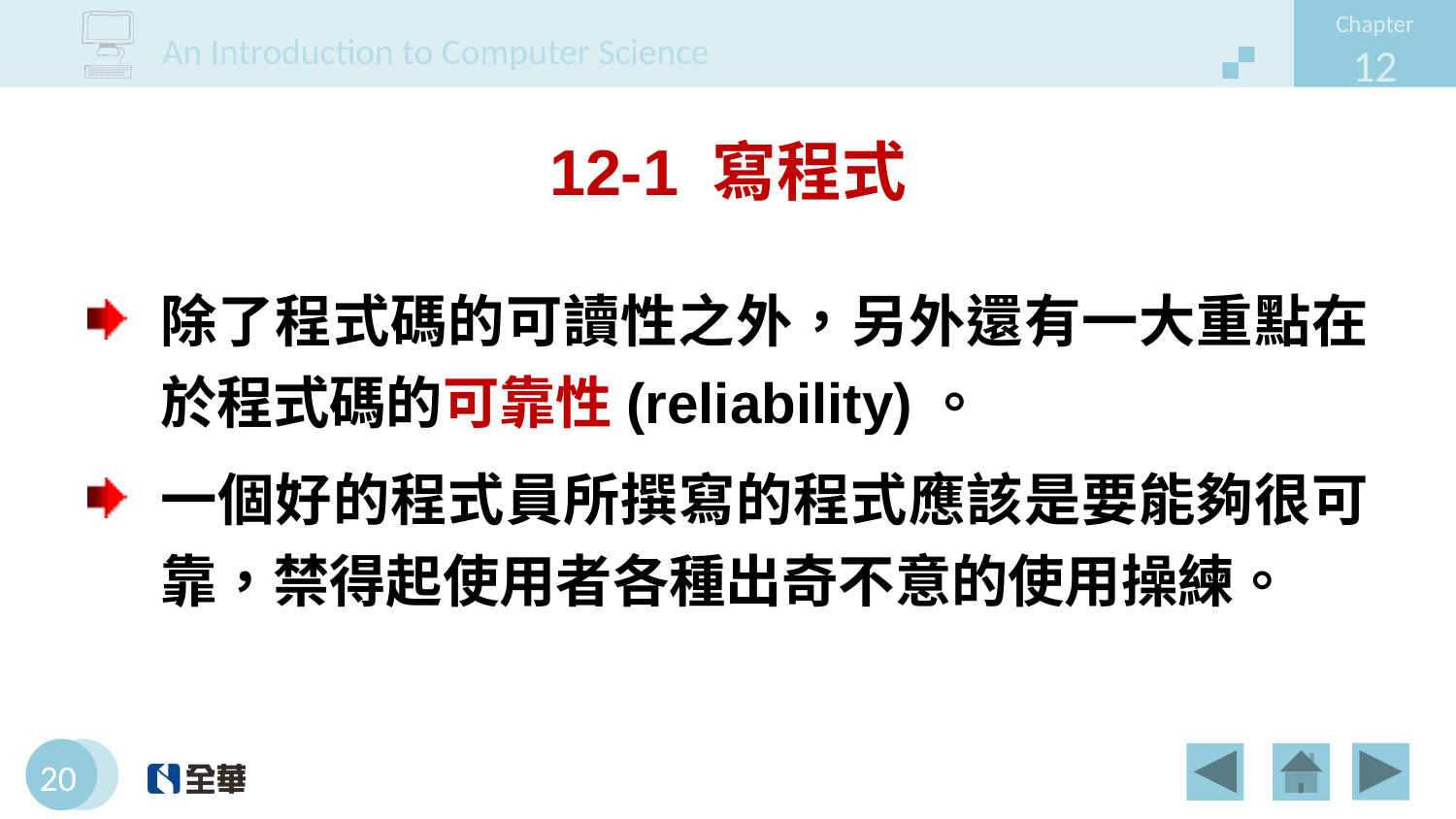

# 12-1 寫程式
除了程式碼的可讀性之外，另外還有一大重點在於程式碼的可靠性(reliability)。
一個好的程式員所撰寫的程式應該是要能夠很可靠，禁得起使用者各種出奇不意的使用操練。